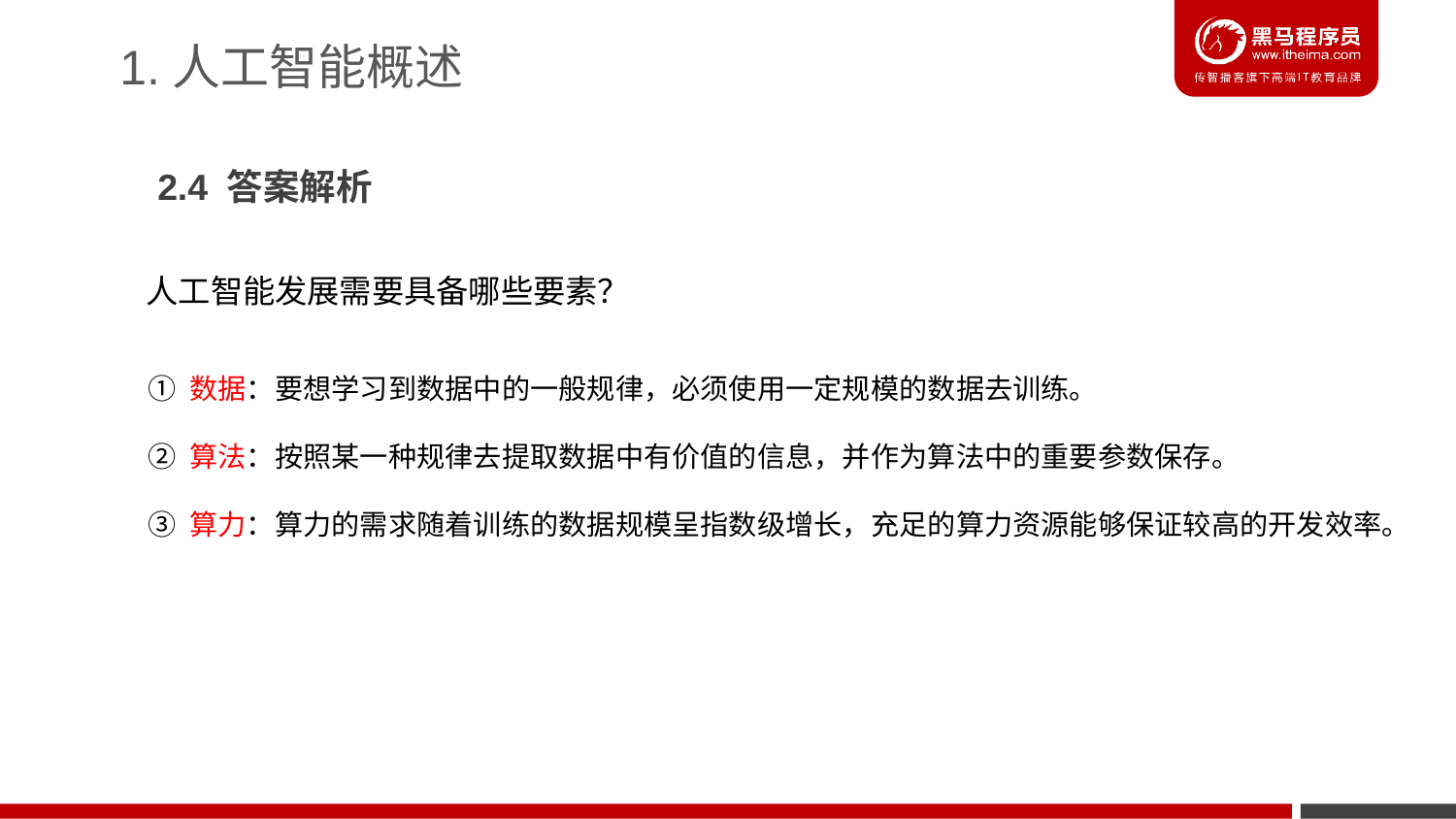

1.人工智能概述
2.4 答案解析
人工智能发展需要具备哪些要素？

① 数据：要想学习到数据中的一般规律，必须使用一定规模的数据去训练。

② 算法：按照某一种规律去提取数据中有价值的信息，并作为算法中的重要参数保存。

③ 算力：算力的需求随着训练的数据规模呈指数级增长，充足的算力资源能够保证较高的开发效率。